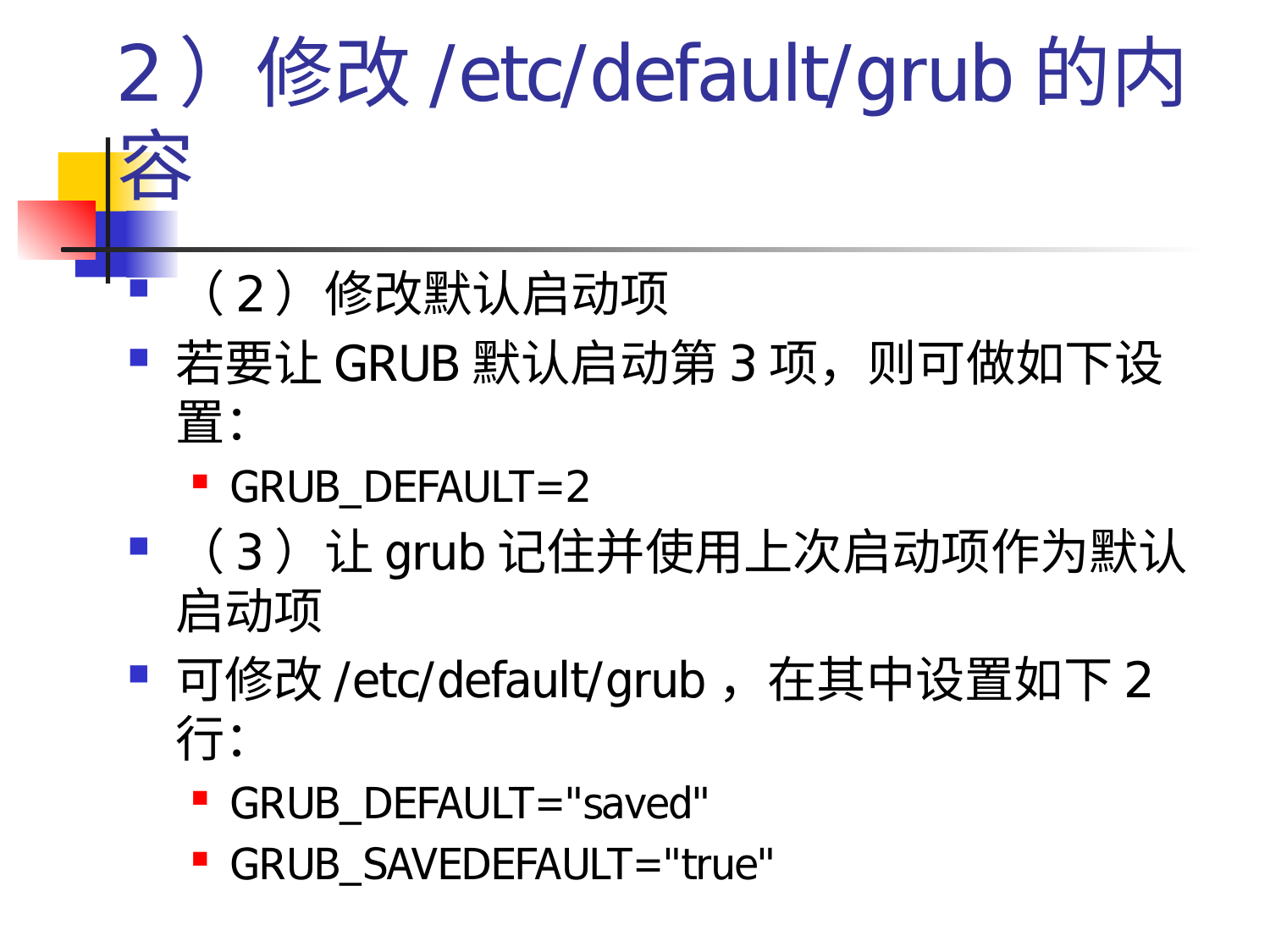

# 2）修改/etc/default/grub的内容
（2）修改默认启动项
若要让GRUB默认启动第3项，则可做如下设置：
GRUB_DEFAULT=2
（3）让grub记住并使用上次启动项作为默认启动项
可修改/etc/default/grub，在其中设置如下2行：
GRUB_DEFAULT="saved"
GRUB_SAVEDEFAULT="true"